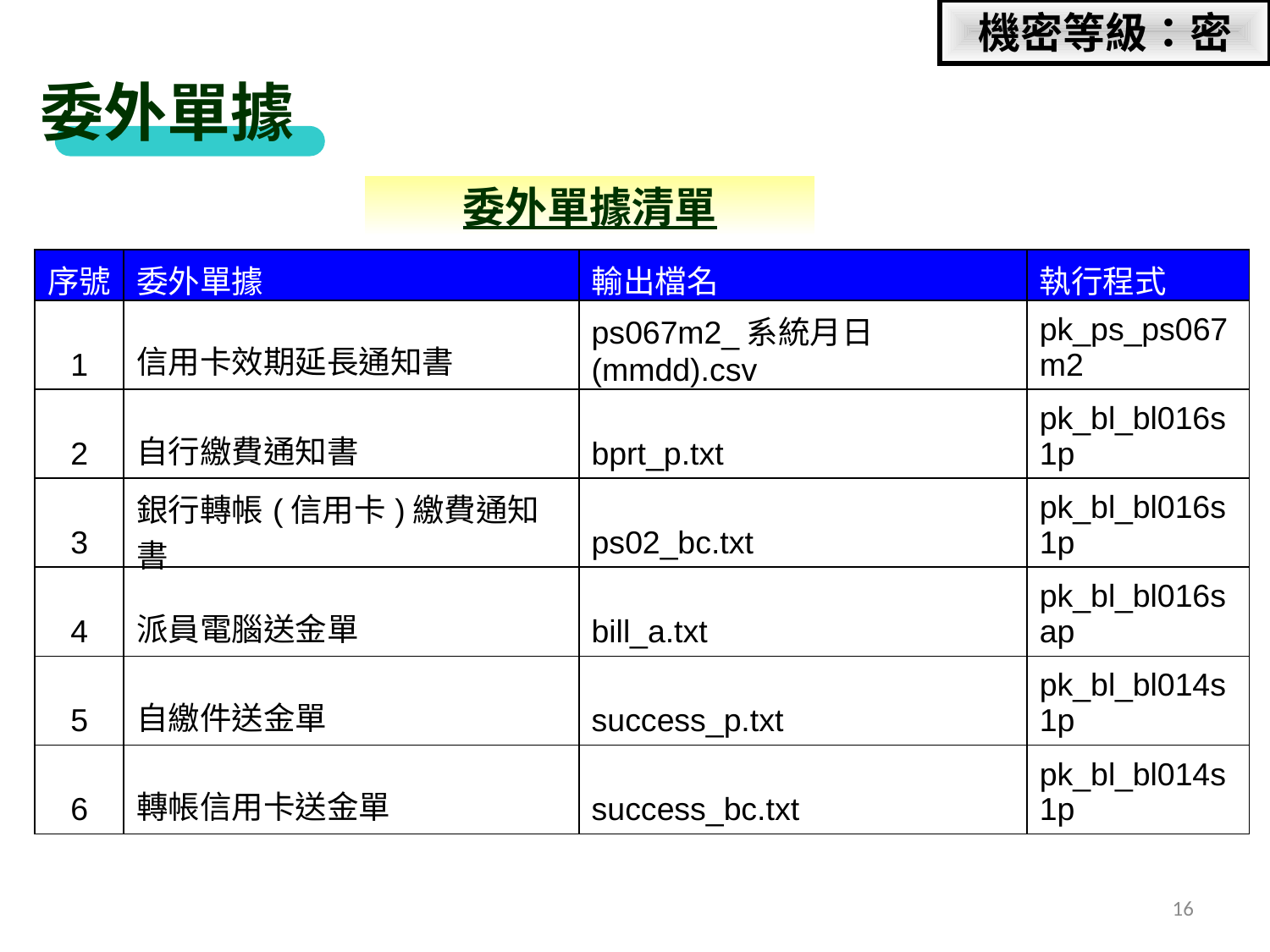

機密等級：密
委外單據

委外單據清單
| 序號 | 委外單據 | 輸出檔名 | 執行程式 |
| --- | --- | --- | --- |
| 1 | 信用卡效期延長通知書 | ps067m2\_系統月日(mmdd).csv | pk\_ps\_ps067m2 |
| 2 | 自行繳費通知書 | bprt\_p.txt | pk\_bl\_bl016s1p |
| 3 | 銀行轉帳(信用卡)繳費通知書 | ps02\_bc.txt | pk\_bl\_bl016s1p |
| 4 | 派員電腦送金單 | bill\_a.txt | pk\_bl\_bl016sap |
| 5 | 自繳件送金單 | success\_p.txt | pk\_bl\_bl014s1p |
| 6 | 轉帳信用卡送金單 | success\_bc.txt | pk\_bl\_bl014s1p |
16